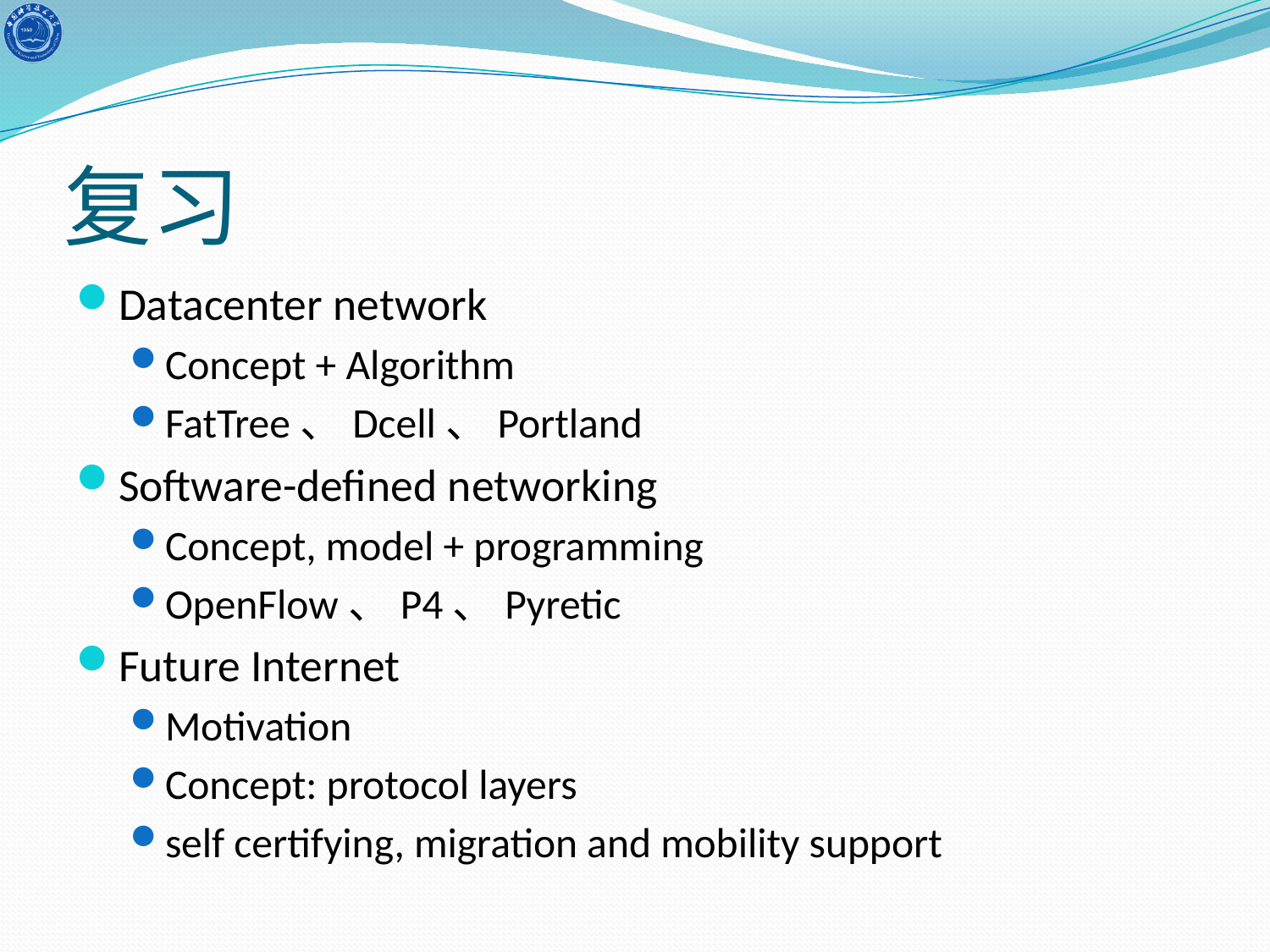

# 复习
Datacenter network
Concept + Algorithm
FatTree、Dcell、Portland
Software-defined networking
Concept, model + programming
OpenFlow、P4、Pyretic
Future Internet
Motivation
Concept: protocol layers
self certifying, migration and mobility support